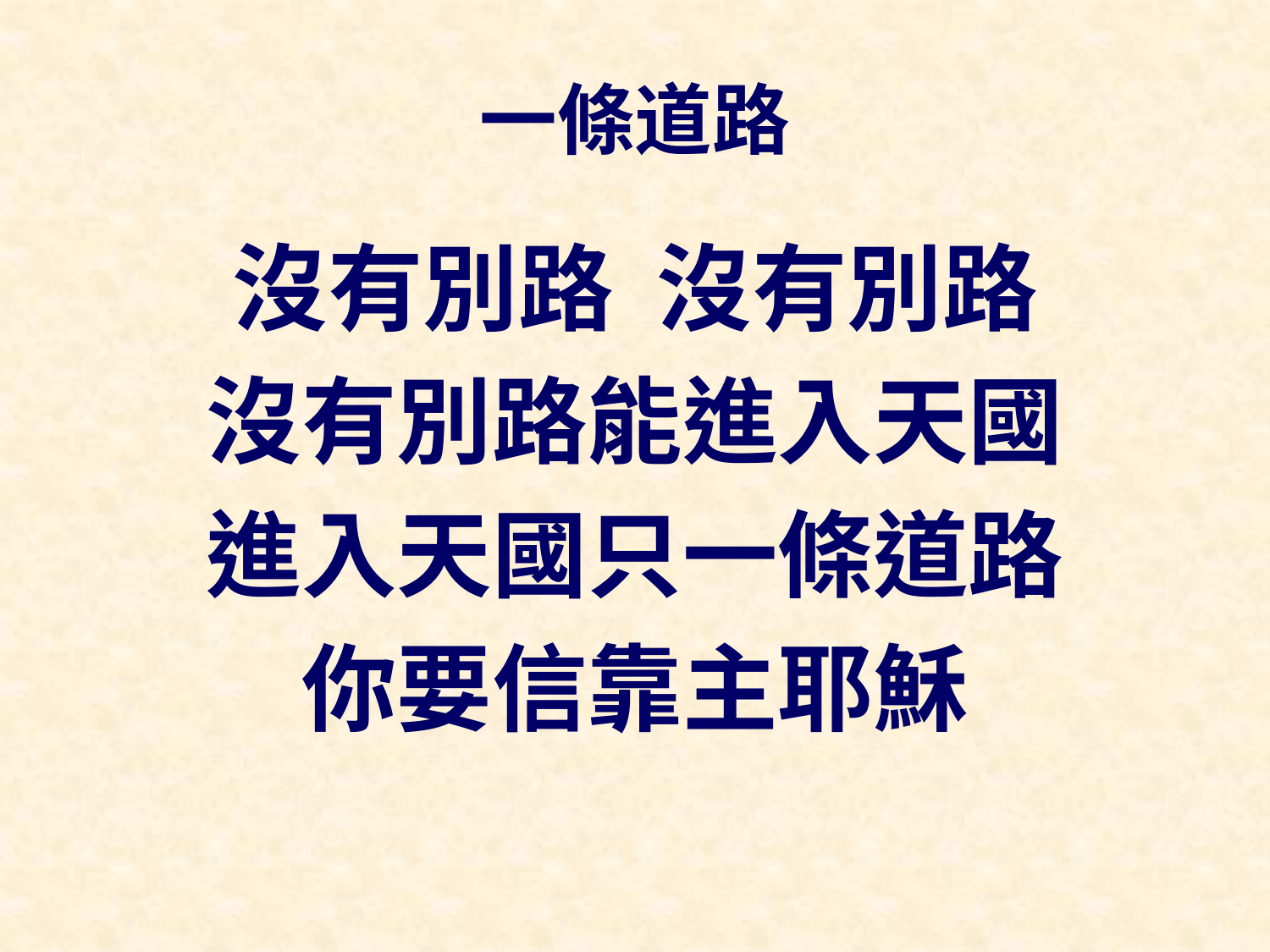

# 一條道路
沒有別路  沒有別路
沒有別路能進入天國
進入天國只一條道路
你要信靠主耶穌